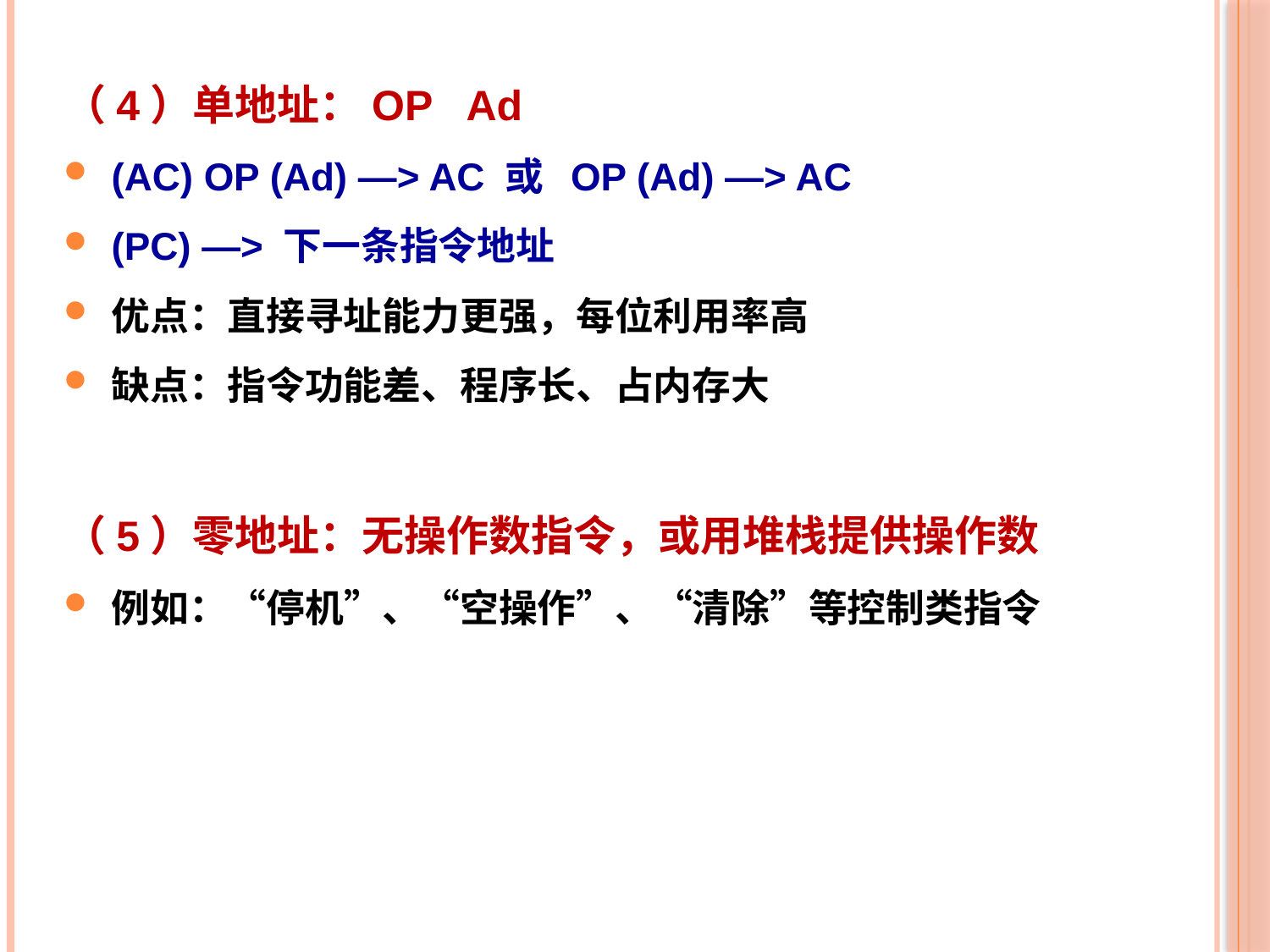

（4）单地址：OP   Ad
(AC) OP (Ad) —> AC 或  OP (Ad) —> AC
(PC) —> 下一条指令地址
优点：直接寻址能力更强，每位利用率高
缺点：指令功能差、程序长、占内存大

（5）零地址：无操作数指令，或用堆栈提供操作数
例如：“停机”、“空操作”、“清除”等控制类指令

9